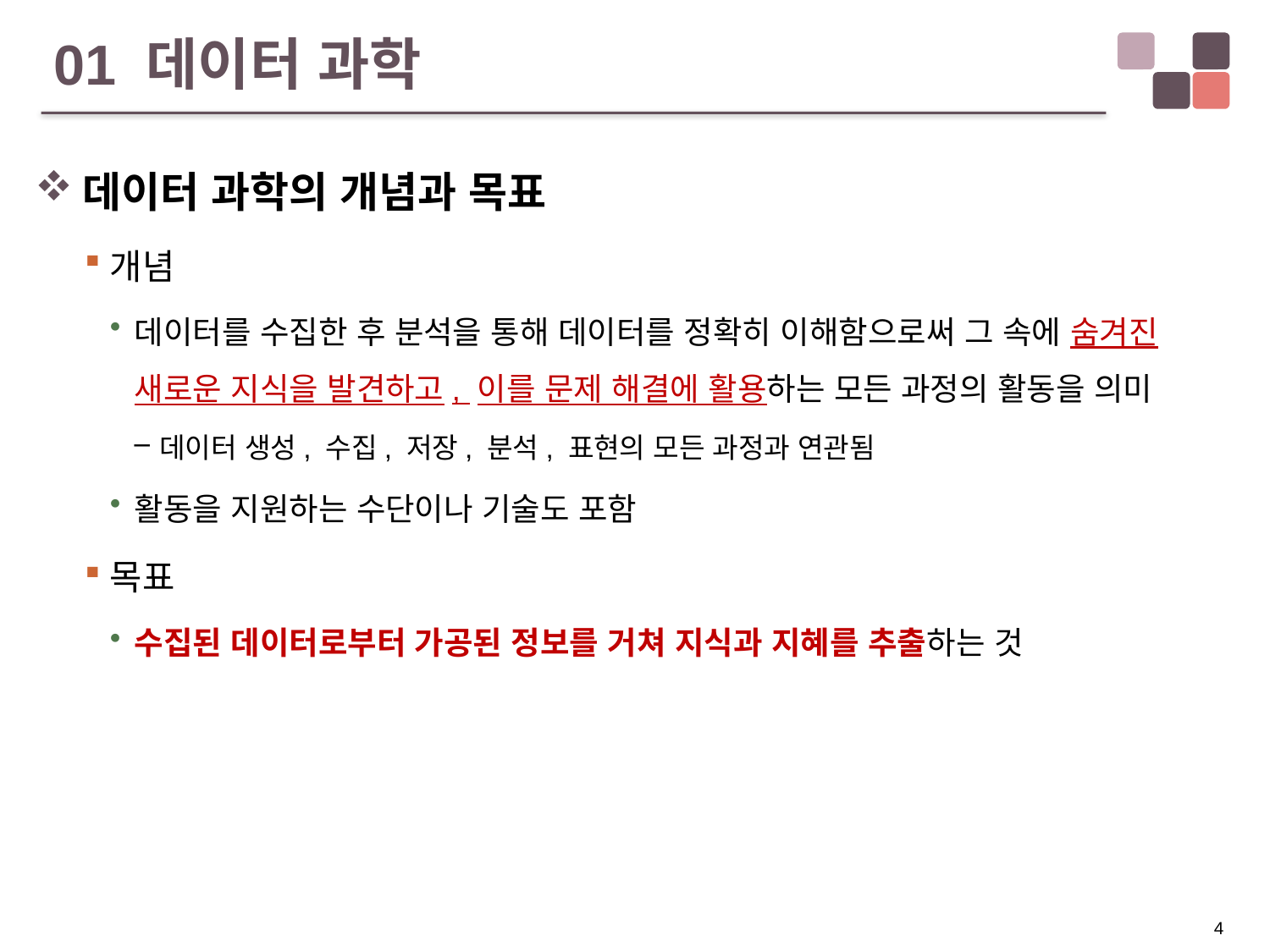

# 01 데이터 과학
데이터 과학의 개념과 목표
개념
데이터를 수집한 후 분석을 통해 데이터를 정확히 이해함으로써 그 속에 숨겨진 새로운 지식을 발견하고, 이를 문제 해결에 활용하는 모든 과정의 활동을 의미
데이터 생성, 수집, 저장, 분석, 표현의 모든 과정과 연관됨
활동을 지원하는 수단이나 기술도 포함
목표
수집된 데이터로부터 가공된 정보를 거쳐 지식과 지혜를 추출하는 것